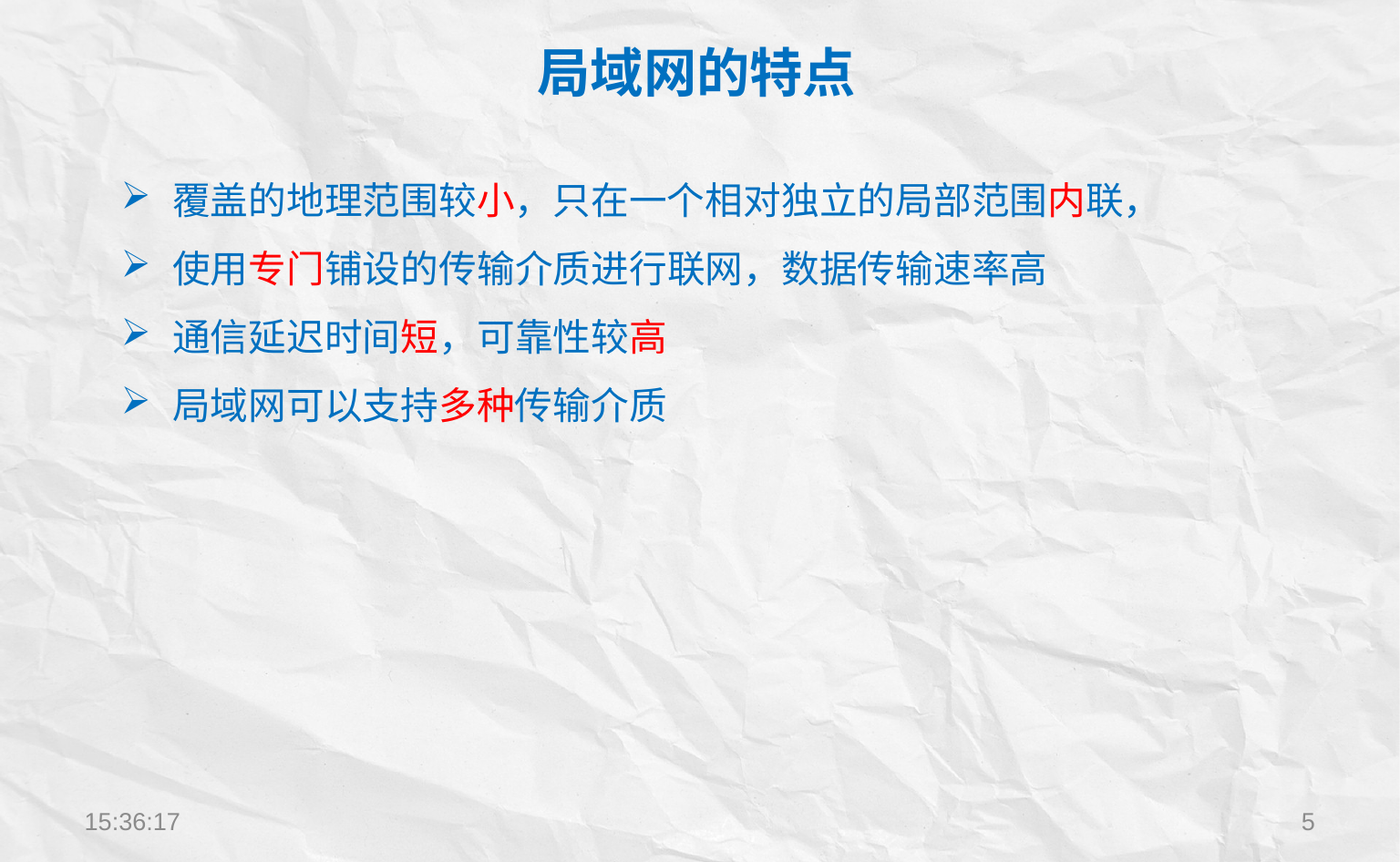

局域网的特点
覆盖的地理范围较小，只在一个相对独立的局部范围内联，
使用专门铺设的传输介质进行联网，数据传输速率高
通信延迟时间短，可靠性较高
局域网可以支持多种传输介质
15:36:17
 5